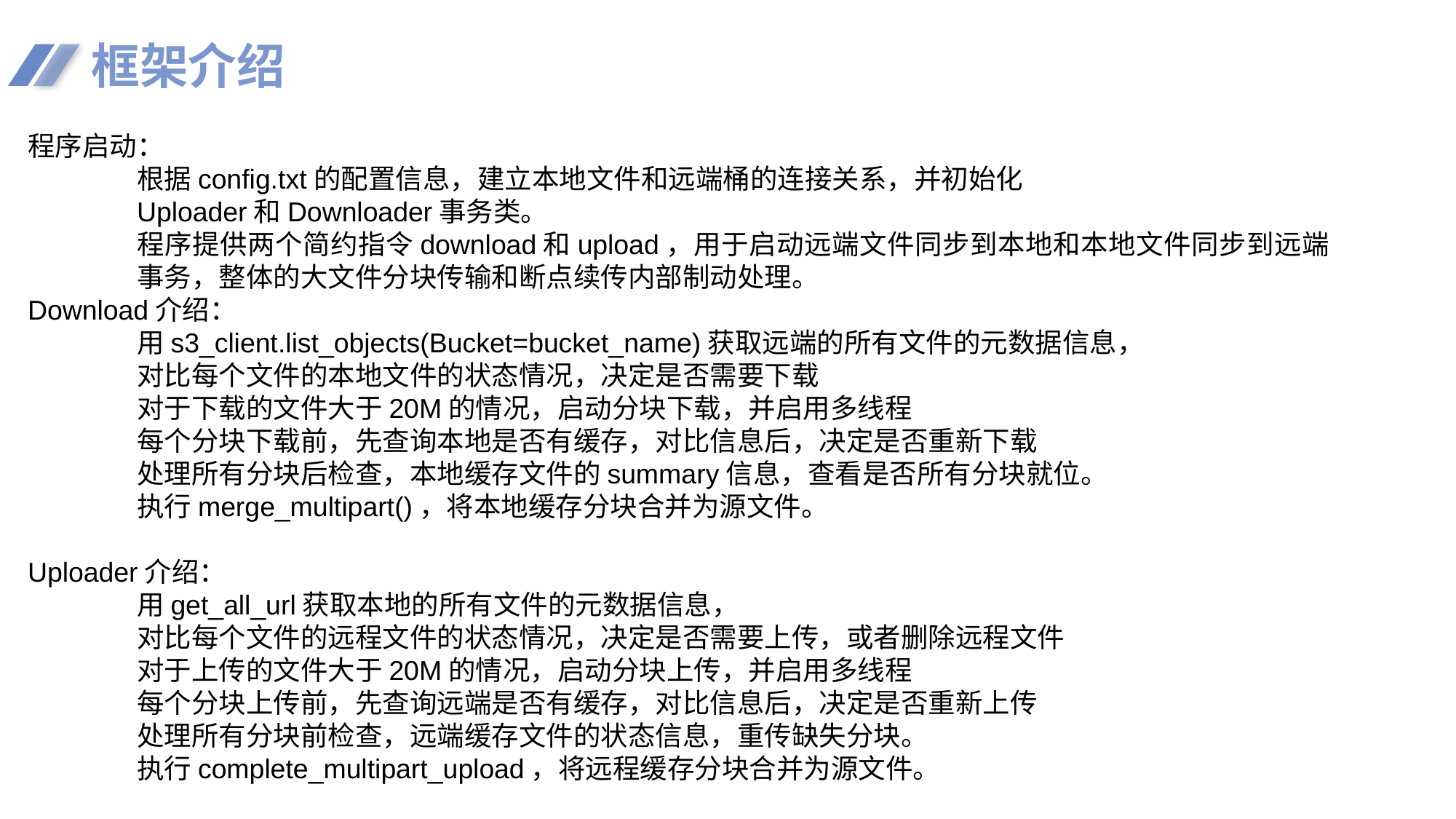

框架介绍
程序启动：
	根据config.txt的配置信息，建立本地文件和远端桶的连接关系，并初始化
Uploader和Downloader事务类。
程序提供两个简约指令download和upload，用于启动远端文件同步到本地和本地文件同步到远端事务，整体的大文件分块传输和断点续传内部制动处理。
Download介绍：
	用s3_client.list_objects(Bucket=bucket_name)获取远端的所有文件的元数据信息，
	对比每个文件的本地文件的状态情况，决定是否需要下载
	对于下载的文件大于20M的情况，启动分块下载，并启用多线程
	每个分块下载前，先查询本地是否有缓存，对比信息后，决定是否重新下载
	处理所有分块后检查，本地缓存文件的summary信息，查看是否所有分块就位。
	执行merge_multipart()，将本地缓存分块合并为源文件。

Uploader介绍：
	用get_all_url获取本地的所有文件的元数据信息，
	对比每个文件的远程文件的状态情况，决定是否需要上传，或者删除远程文件
	对于上传的文件大于20M的情况，启动分块上传，并启用多线程
	每个分块上传前，先查询远端是否有缓存，对比信息后，决定是否重新上传
	处理所有分块前检查，远端缓存文件的状态信息，重传缺失分块。
	执行complete_multipart_upload，将远程缓存分块合并为源文件。